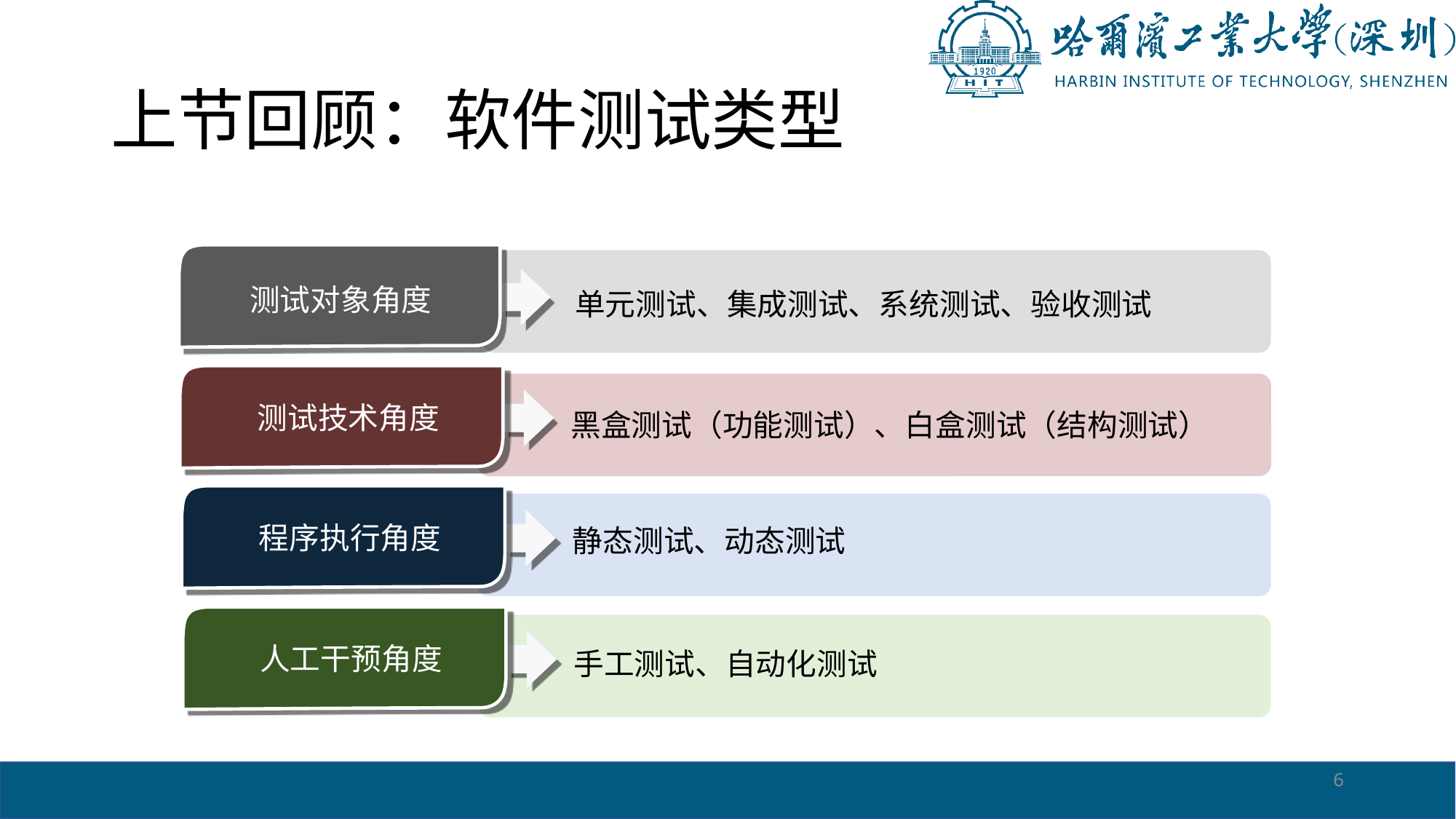

# 上节回顾：软件测试类型

测试对象角度
单元测试、集成测试、系统测试、验收测试

测试技术角度
黑盒测试（功能测试）、白盒测试（结构测试）

程序执行角度
静态测试、动态测试

人工干预角度
手工测试、自动化测试
6